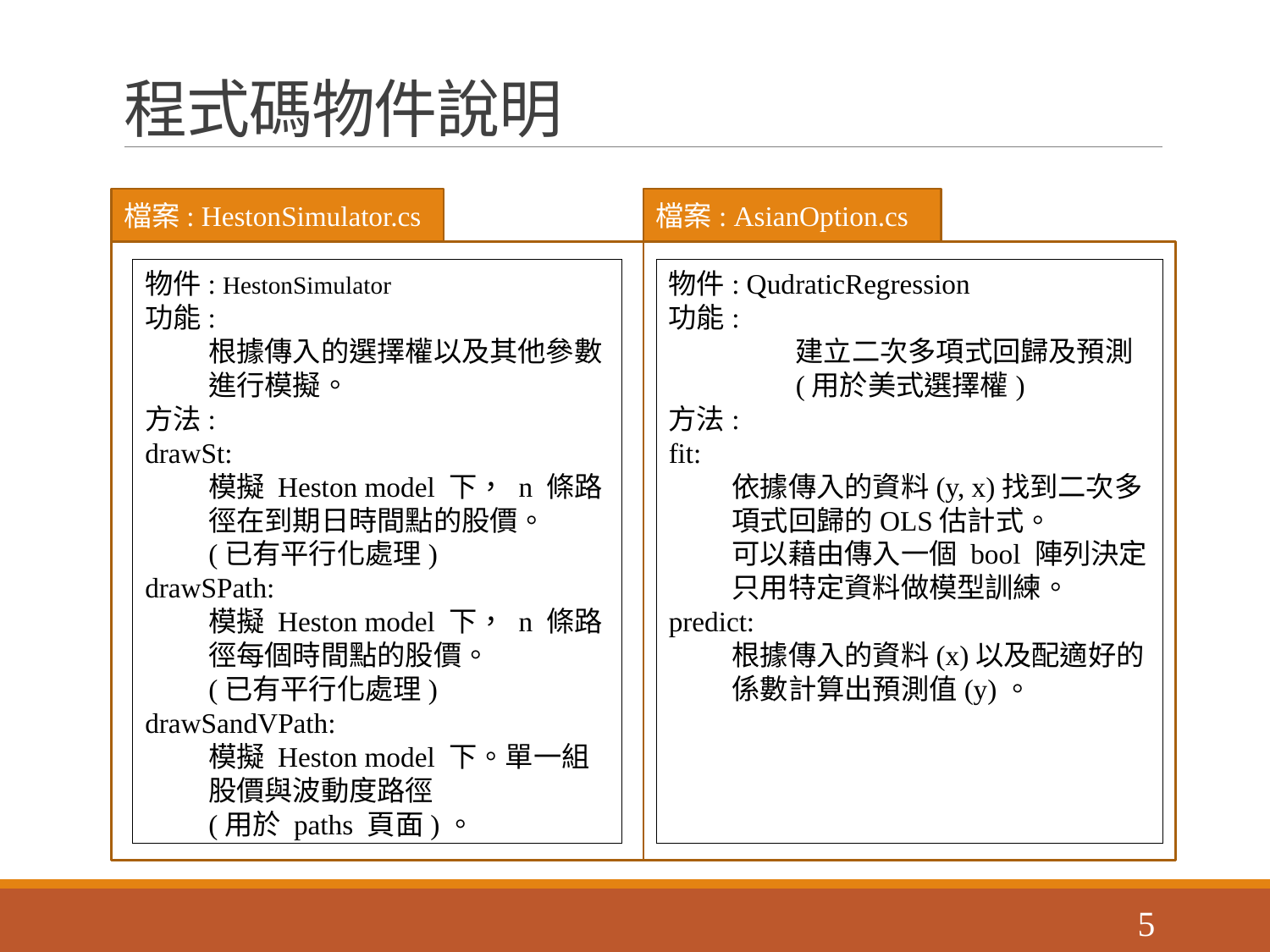

# 程式碼物件說明
檔案: HestonSimulator.cs
檔案: AsianOption.cs

物件: HestonSimulator
功能:
根據傳入的選擇權以及其他參數進行模擬。
方法:
drawSt:
模擬 Heston model 下， n 條路徑在到期日時間點的股價。
(已有平行化處理)
drawSPath:
模擬 Heston model 下， n 條路徑每個時間點的股價。
(已有平行化處理)
drawSandVPath:
模擬 Heston model 下。單一組股價與波動度路徑
(用於 paths 頁面)。

物件: QudraticRegression
功能:
	建立二次多項式回歸及預測
	(用於美式選擇權)
方法:
fit:
依據傳入的資料(y, x)找到二次多項式回歸的OLS估計式。
可以藉由傳入一個 bool 陣列決定只用特定資料做模型訓練。
predict:
根據傳入的資料(x)以及配適好的係數計算出預測值(y)。

5